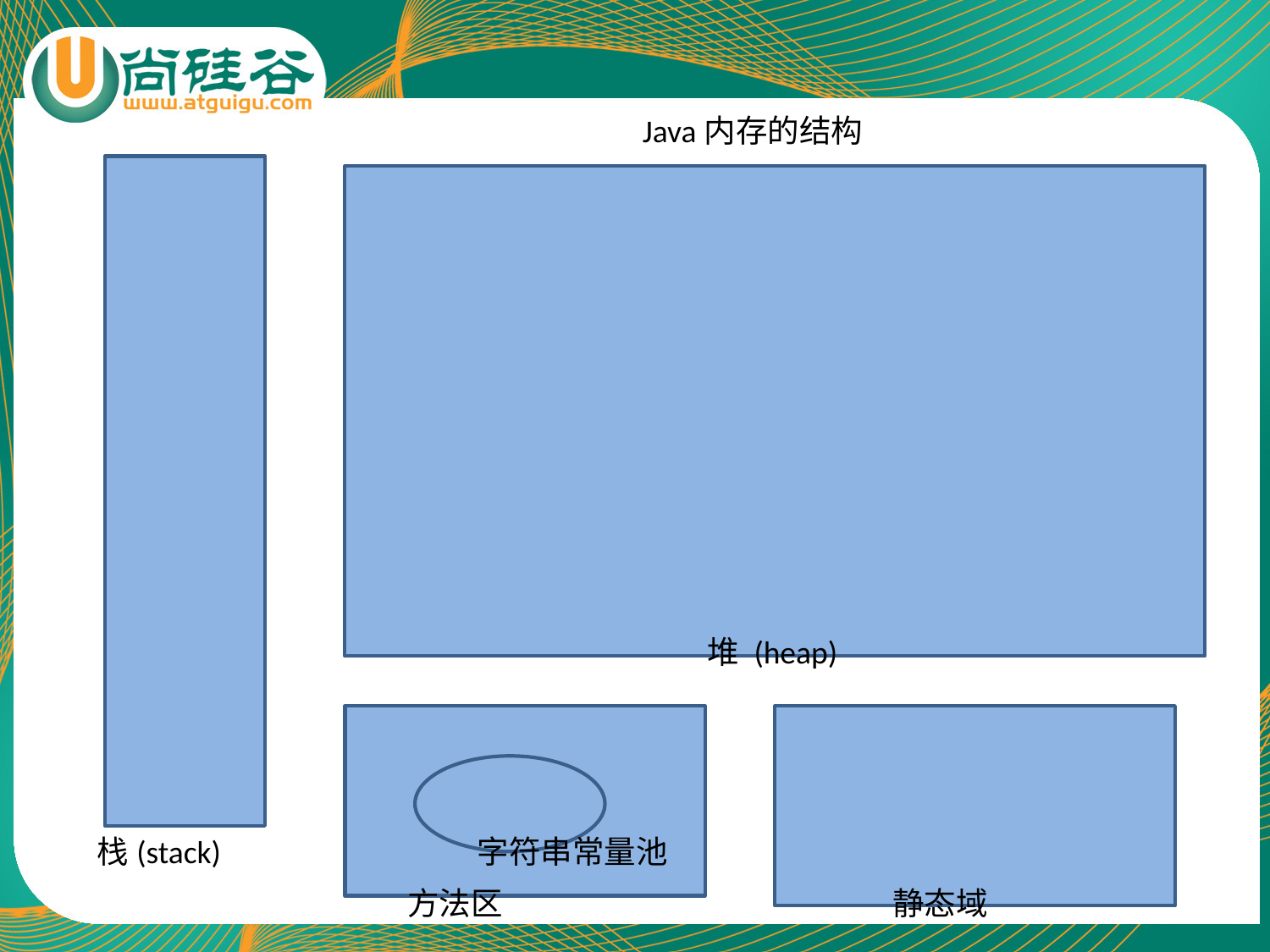

Java内存的结构

堆 (heap)

栈(stack)
字符串常量池
方法区
静态域